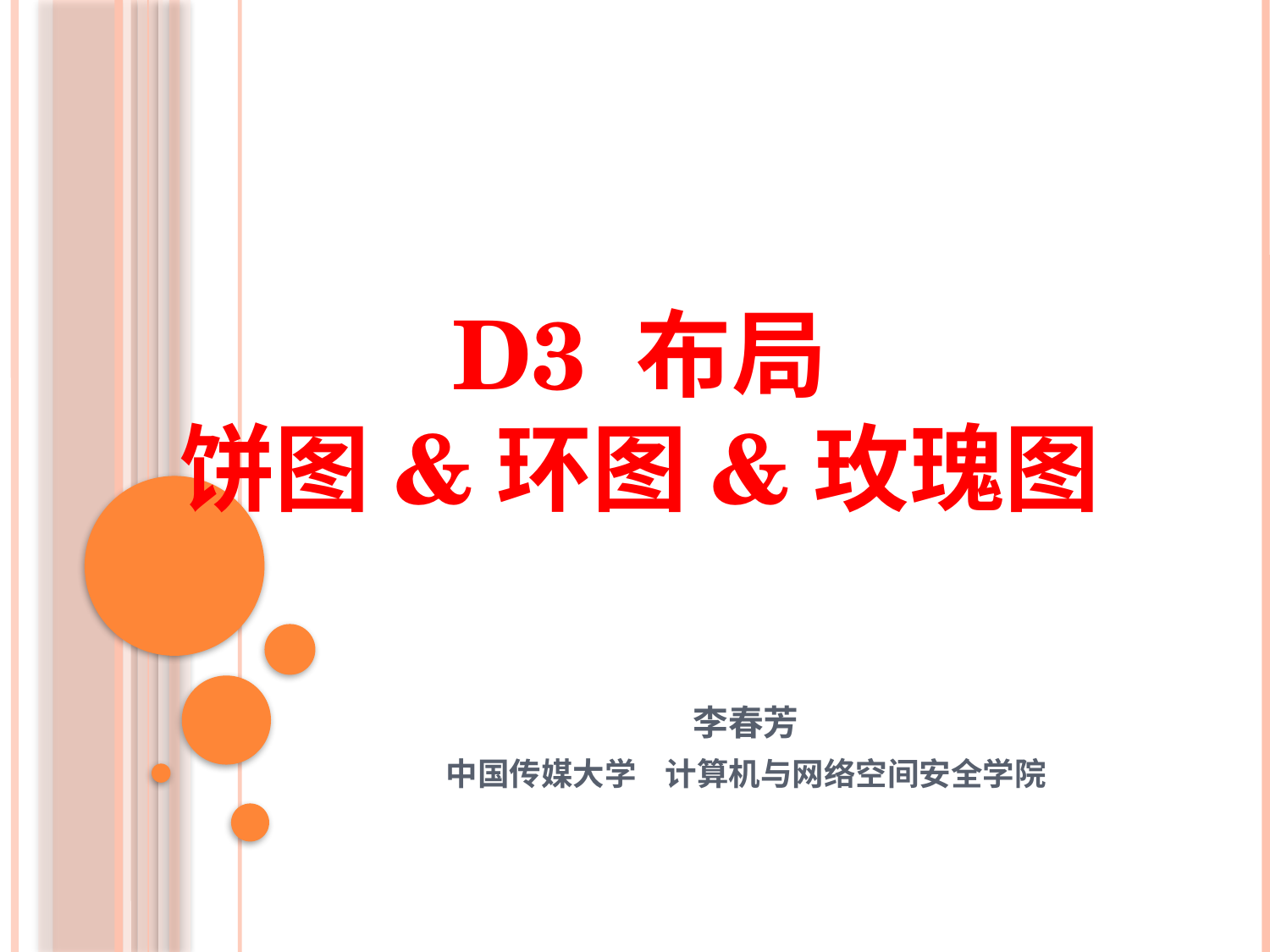

# D3 布局 饼图&环图&玫瑰图
李春芳
中国传媒大学    计算机与网络空间安全学院